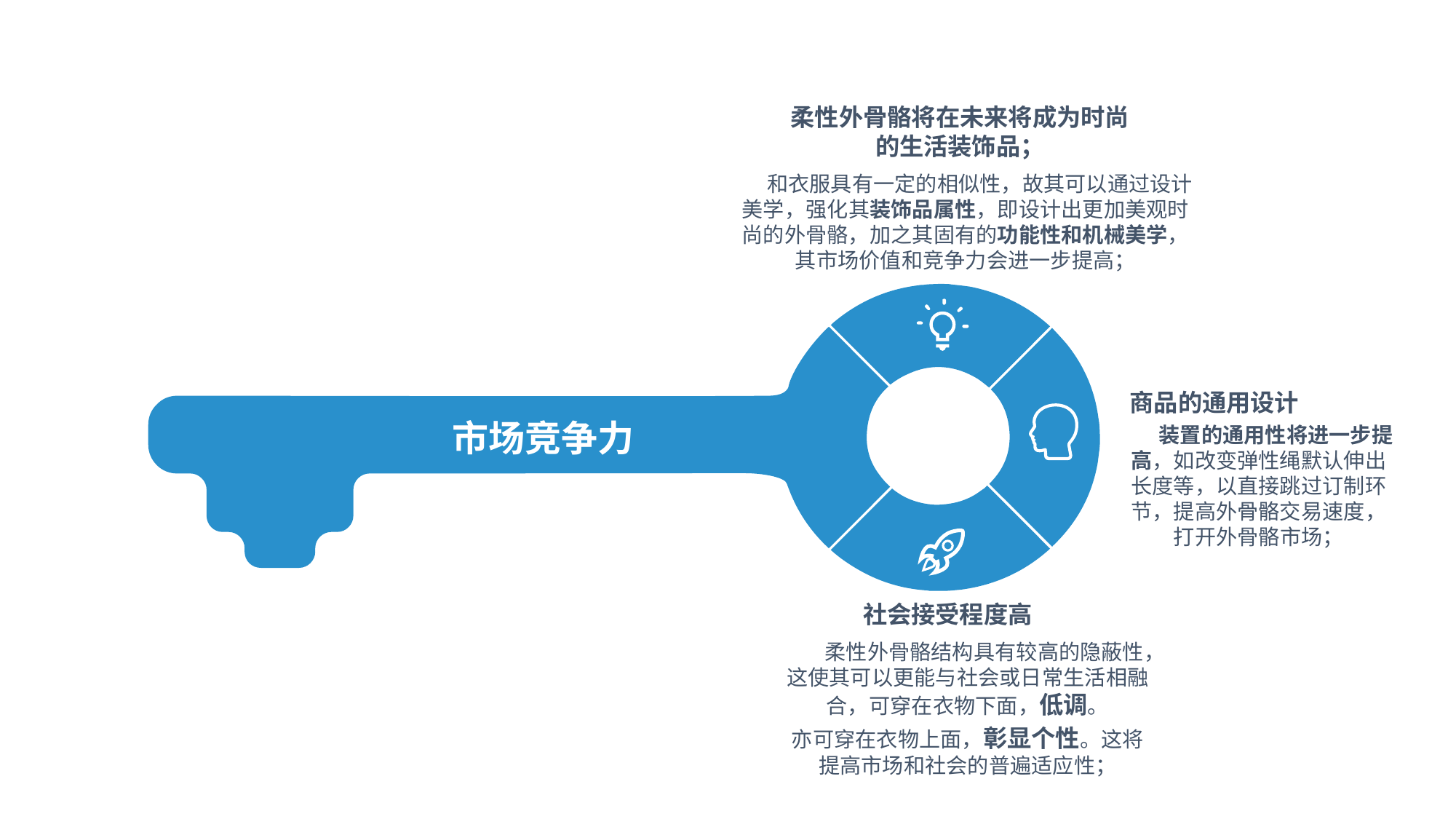

柔性外骨骼将在未来将成为时尚的生活装饰品；
     和衣服具有一定的相似性，故其可以通过设计美学，强化其装饰品属性，即设计出更加美观时尚的外骨骼，加之其固有的功能性和机械美学，其市场价值和竞争力会进一步提高；

商品的通用设计

市场竞争力
      装置的通用性将进一步提高，如改变弹性绳默认伸出长度等，以直接跳过订制环节，提高外骨骼交易速度，打开外骨骼市场；

社会接受程度高
      柔性外骨骼结构具有较高的隐蔽性，这使其可以更能与社会或日常生活相融合，可穿在衣物下面，低调。
亦可穿在衣物上面，彰显个性。这将提高市场和社会的普遍适应性；